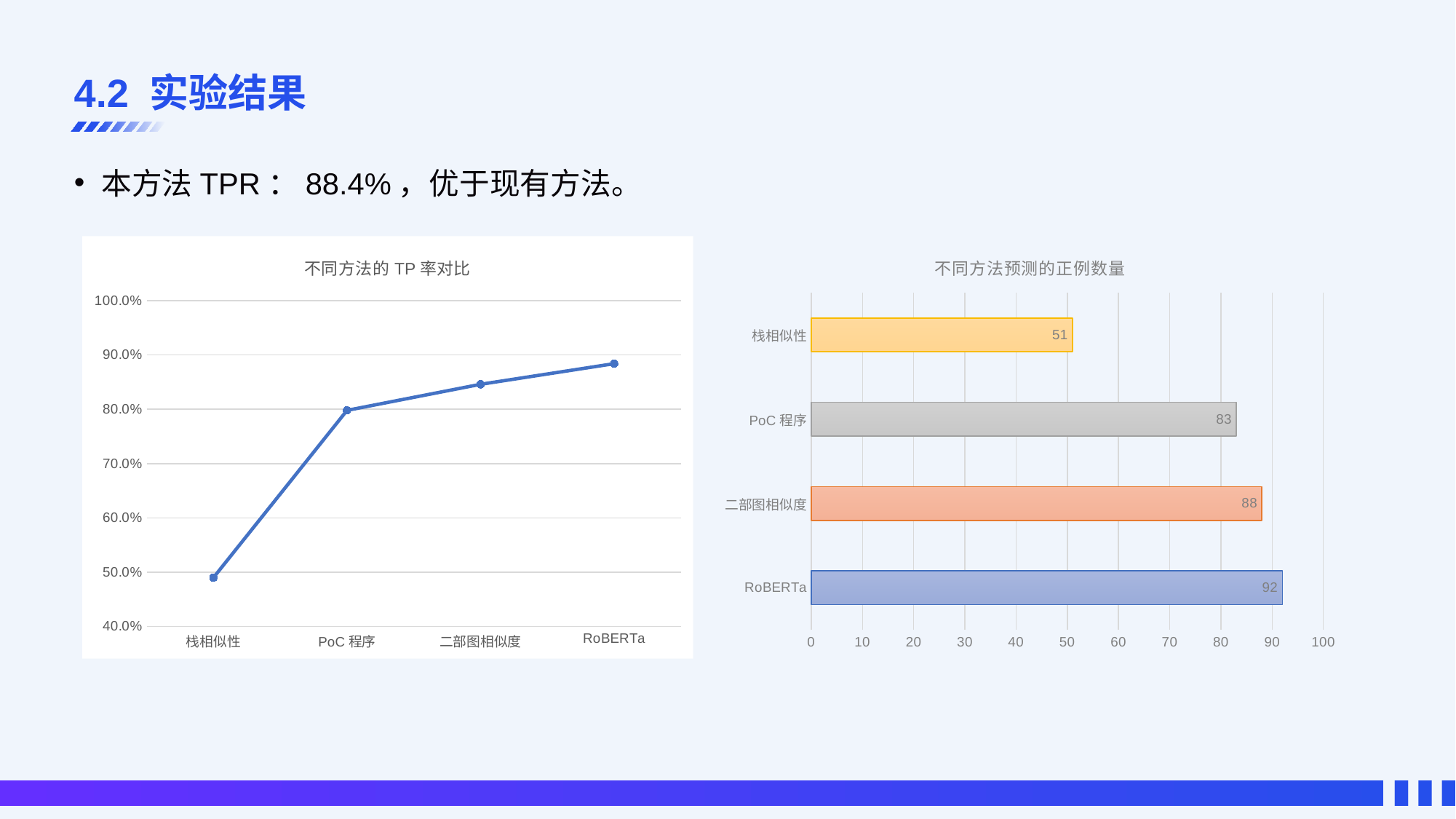

# 4.2 实验结果
本方法TPR：88.4%，优于现有方法。

### Chart: 不同方法预测的正例数量

| Category |  |
|---|---|
| RoBERTa | 92.0 |
| 二部图相似度 | 88.0 |
| PoC程序 | 83.0 |
| 栈相似性 | 51.0 |

### Chart: 不同方法的TP率对比

| Category |  |
|---|---|
| RoBERTa | 0.884 |
| 二部图相似度 | 0.846 |
| PoC程序 | 0.798 |
| 栈相似性 | 0.49 |